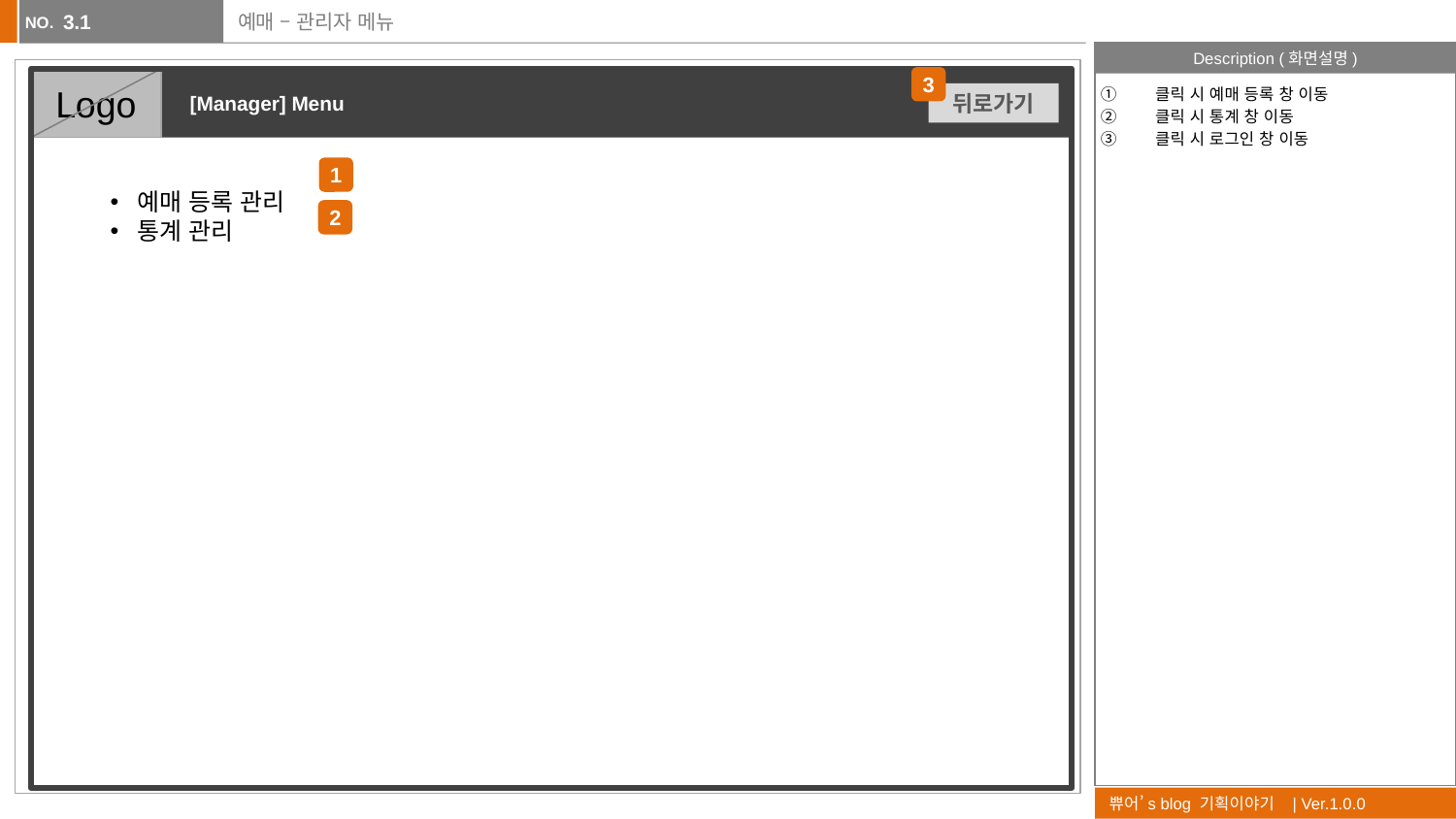

3.1
# 예매 – 관리자 메뉴

3

Logo

클릭 시 예매 등록 창 이동
클릭 시 통계 창 이동
클릭 시 로그인 창 이동
뒤로가기
[Manager] Menu
1
예매 등록 관리
통계 관리
2